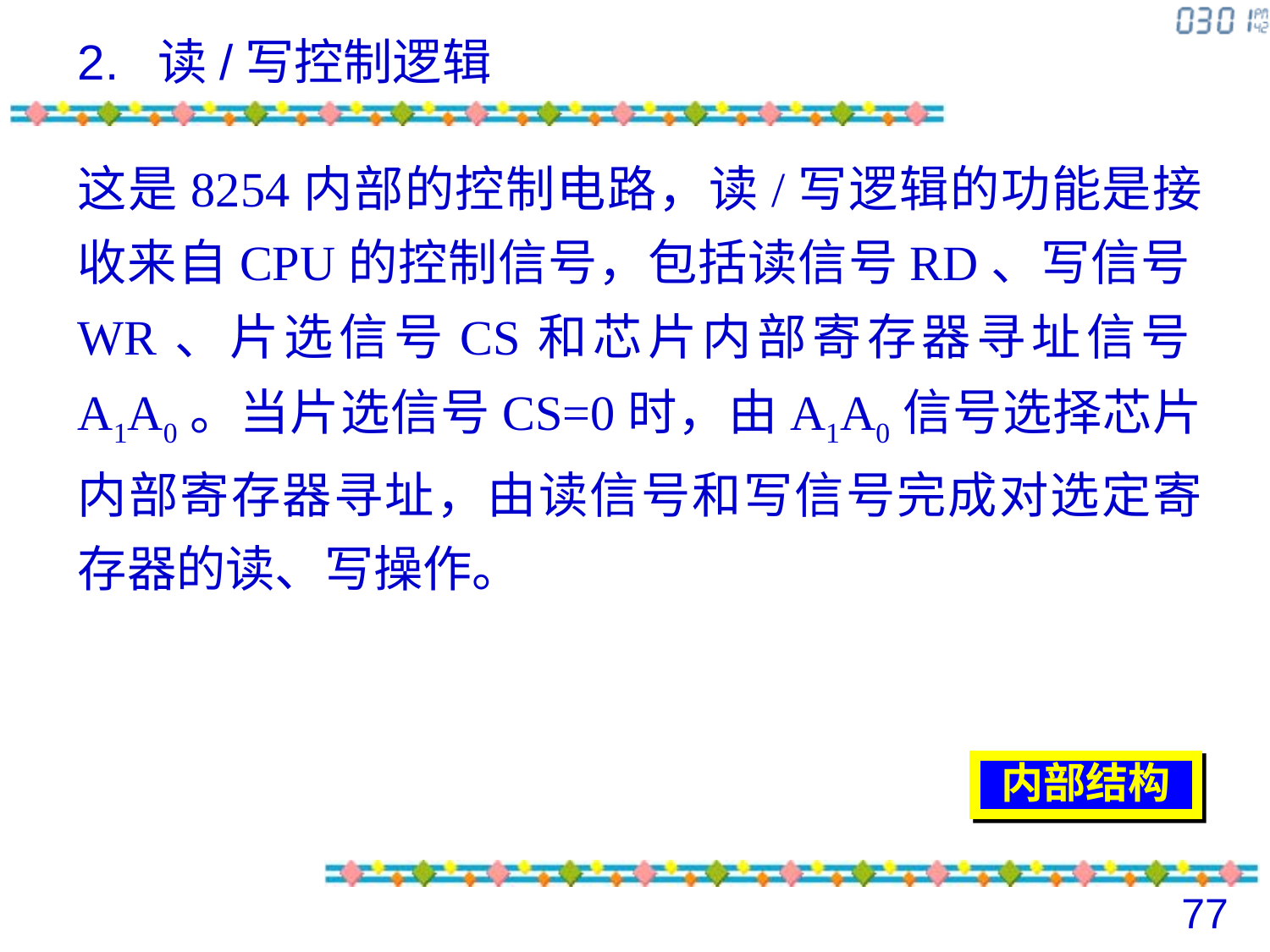

# 2.  读/写控制逻辑
这是8254内部的控制电路，读/写逻辑的功能是接收来自CPU的控制信号，包括读信号RD、写信号WR、片选信号CS和芯片内部寄存器寻址信号A1A0。当片选信号CS=0时，由A1A0信号选择芯片内部寄存器寻址，由读信号和写信号完成对选定寄存器的读、写操作。
内部结构